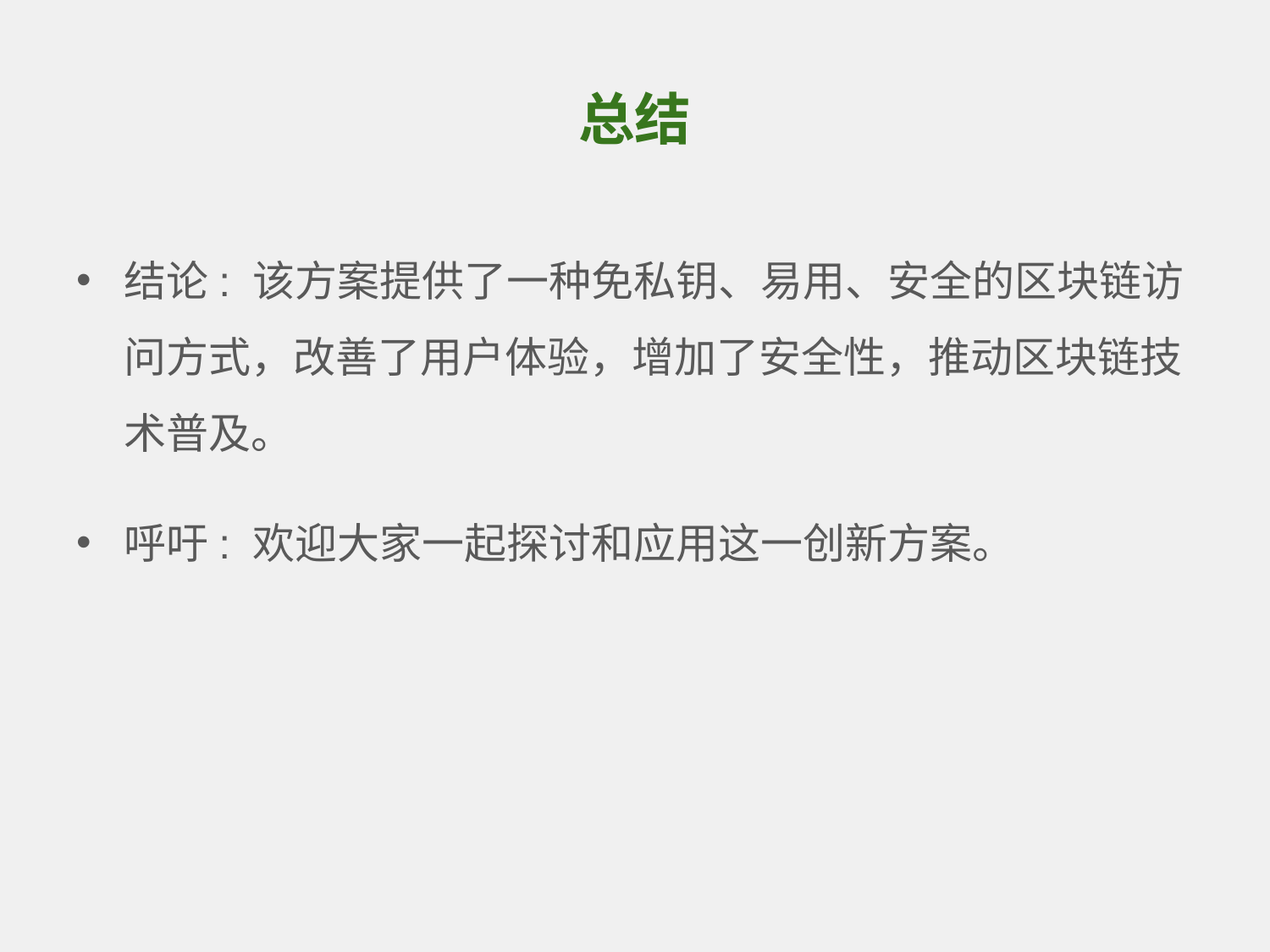

# 总结
结论: 该方案提供了一种免私钥、易用、安全的区块链访问方式，改善了用户体验，增加了安全性，推动区块链技术普及。
呼吁: 欢迎大家一起探讨和应用这一创新方案。